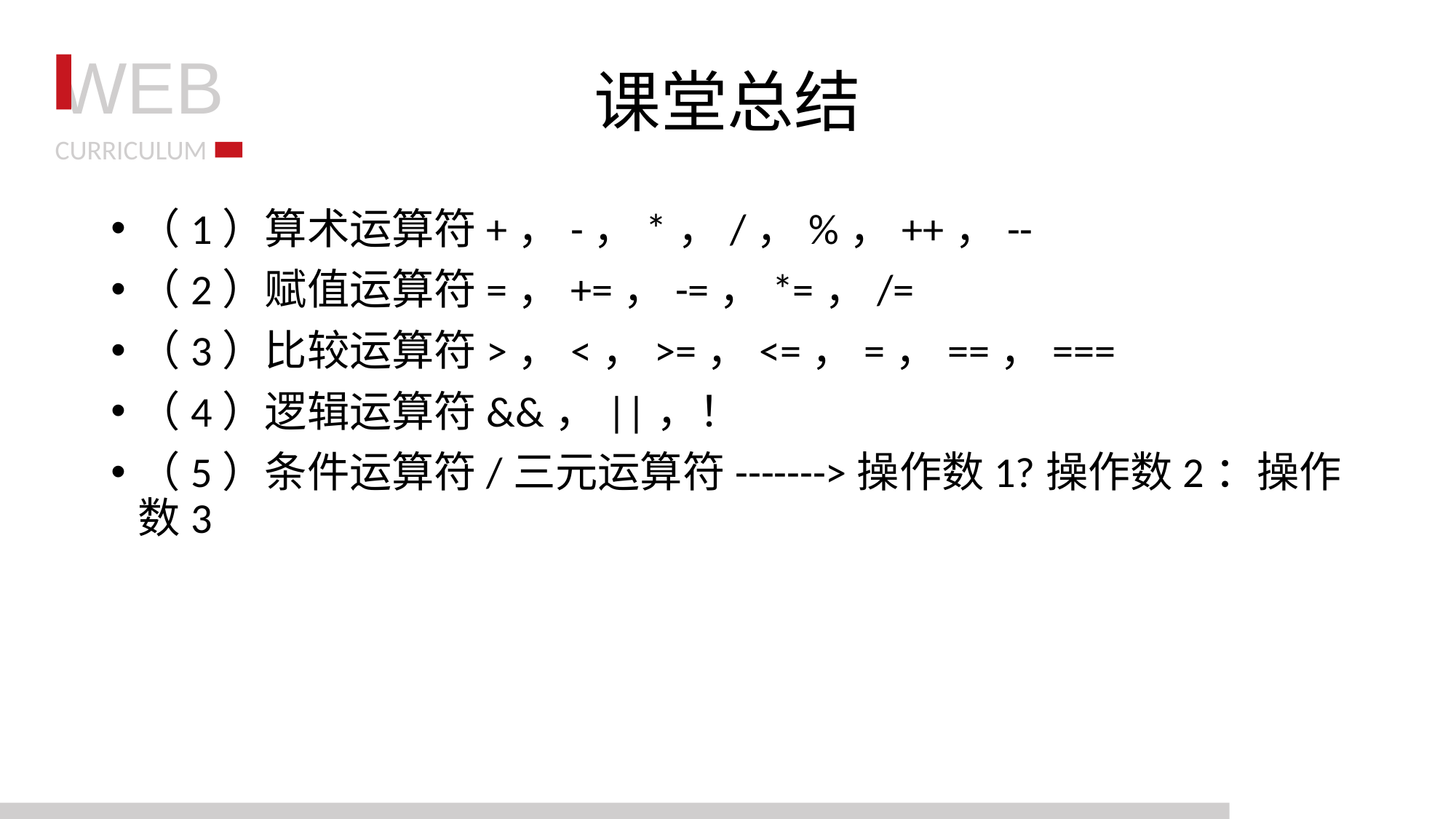

# 课堂总结
（1）算术运算符+，-，*，/，%，++，--
（2）赋值运算符=，+=，-=，*=，/=
（3）比较运算符>，<，>=，<=，=，==，===
（4）逻辑运算符&&，||，！
（5）条件运算符/三元运算符------->操作数1?操作数2：操作数3